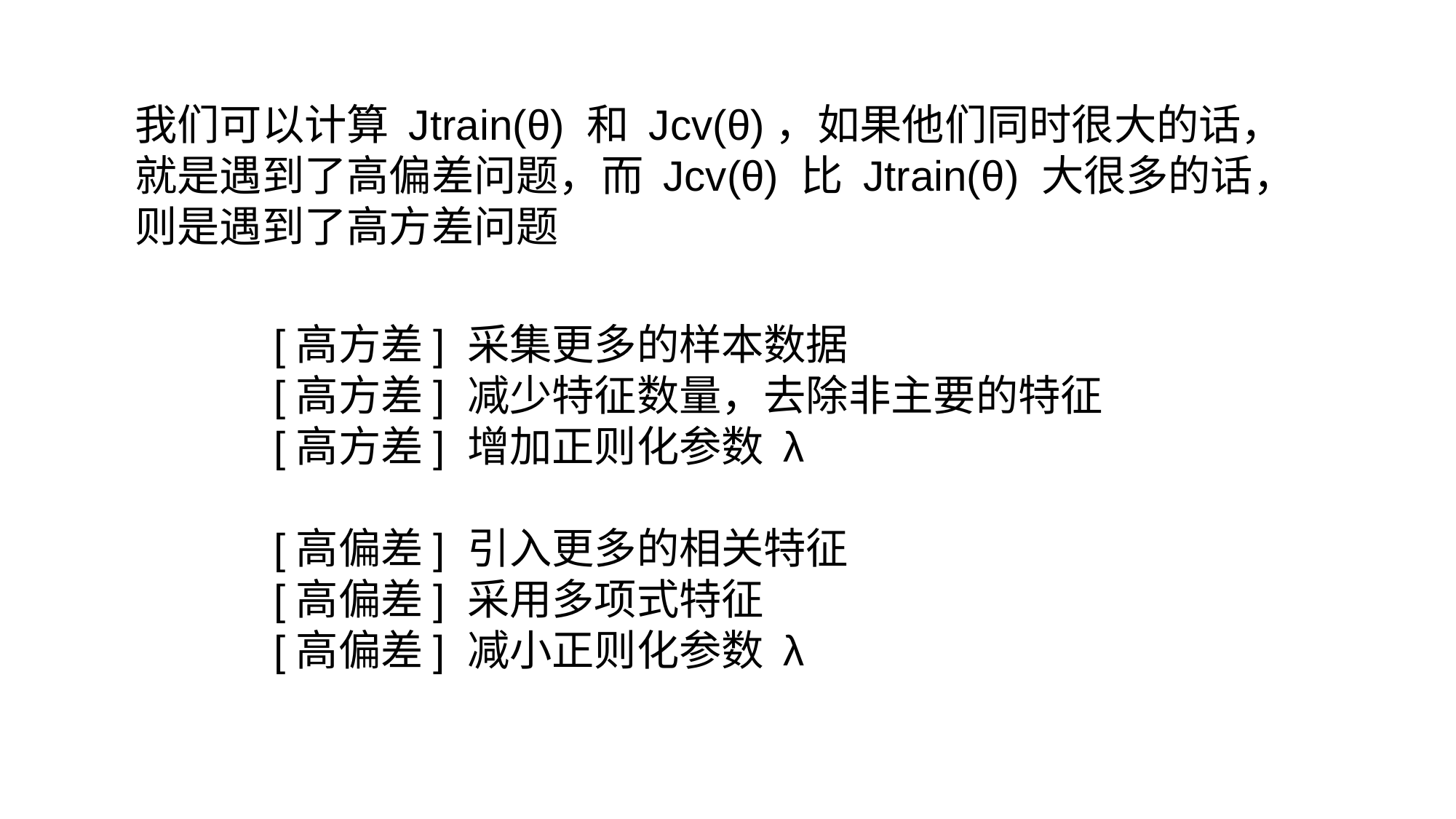

我们可以计算 Jtrain(θ) 和 Jcv(θ)，如果他们同时很大的话，
就是遇到了高偏差问题，而 Jcv(θ) 比 Jtrain(θ) 大很多的话，
则是遇到了高方差问题
[高方差] 采集更多的样本数据
[高方差] 减少特征数量，去除非主要的特征
[高方差] 增加正则化参数 λ

[高偏差] 引入更多的相关特征
[高偏差] 采用多项式特征
[高偏差] 减小正则化参数 λ